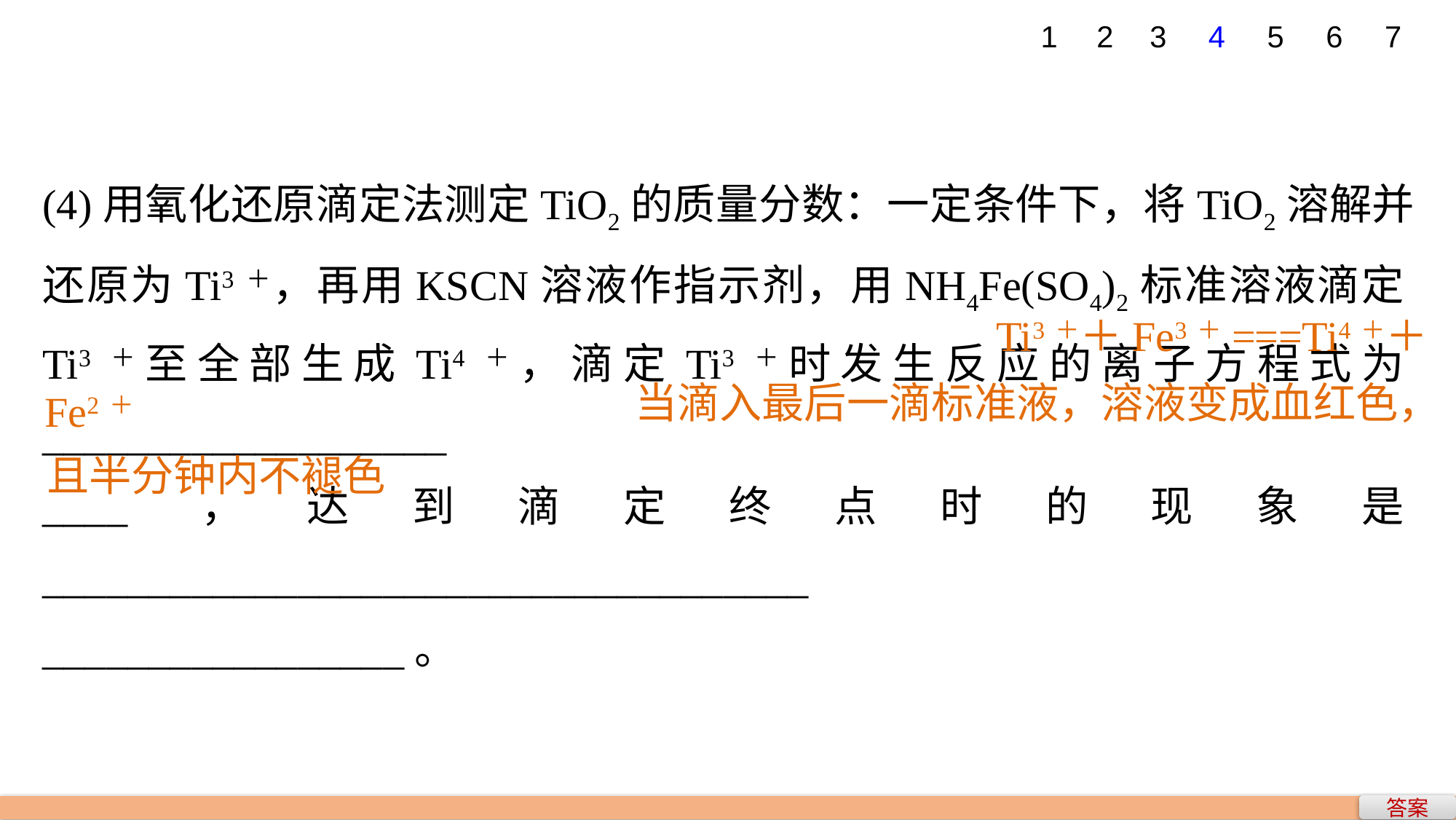

7
1
2
3
4
5
6
(4)用氧化还原滴定法测定TiO2的质量分数：一定条件下，将TiO2溶解并还原为Ti3＋，再用KSCN溶液作指示剂，用NH4Fe(SO4)2标准溶液滴定Ti3＋至全部生成Ti4＋，滴定Ti3＋时发生反应的离子方程式为___________________
____，达到滴定终点时的现象是____________________________________
_________________。
Ti3＋＋Fe3＋===Ti4＋＋
当滴入最后一滴标准液，溶液变成血红色，
Fe2＋
且半分钟内不褪色
答案